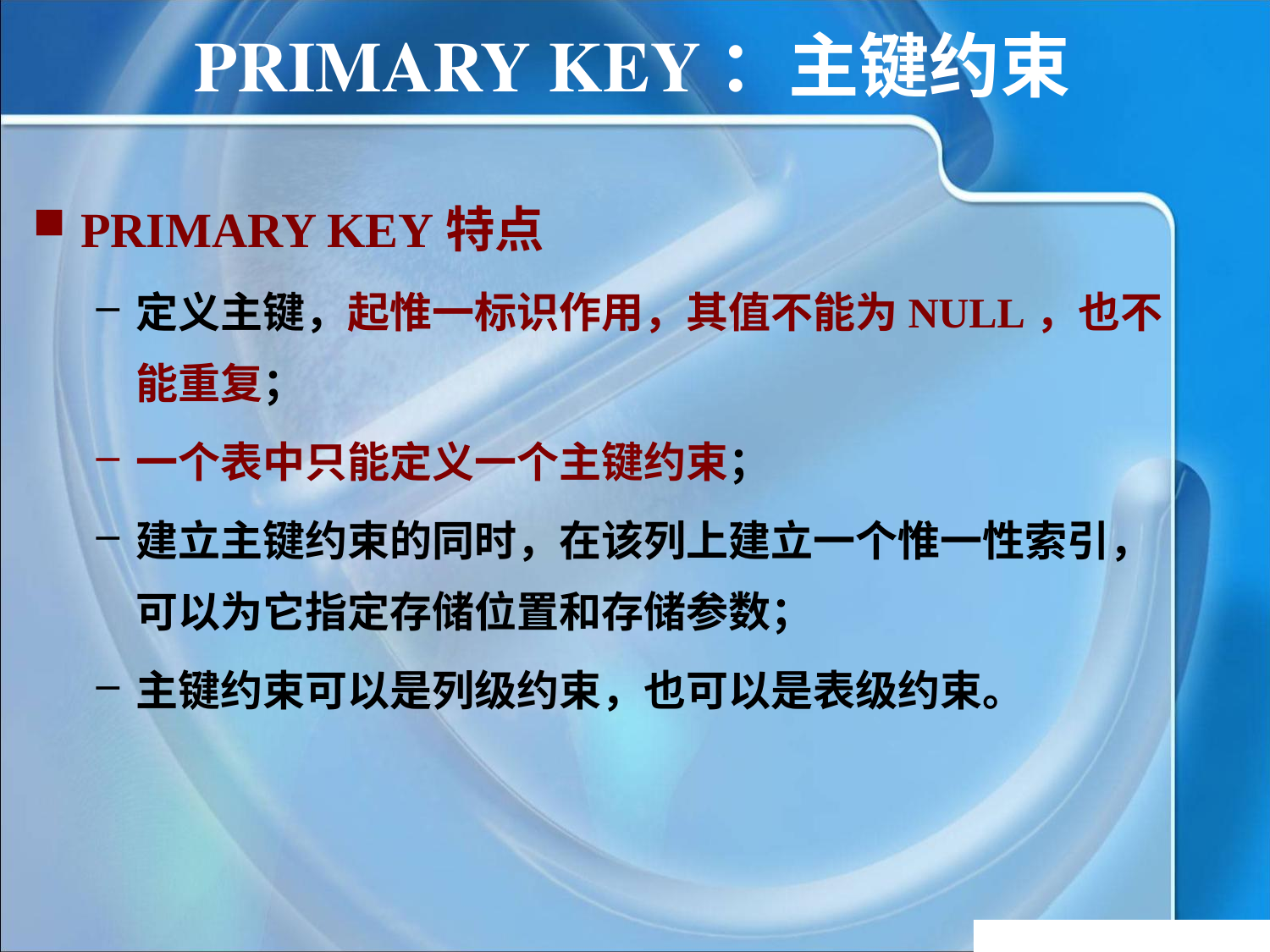

# PRIMARY KEY：主键约束
PRIMARY KEY特点
定义主键，起惟一标识作用，其值不能为NULL，也不能重复；
一个表中只能定义一个主键约束；
建立主键约束的同时，在该列上建立一个惟一性索引，可以为它指定存储位置和存储参数；
主键约束可以是列级约束，也可以是表级约束。
23